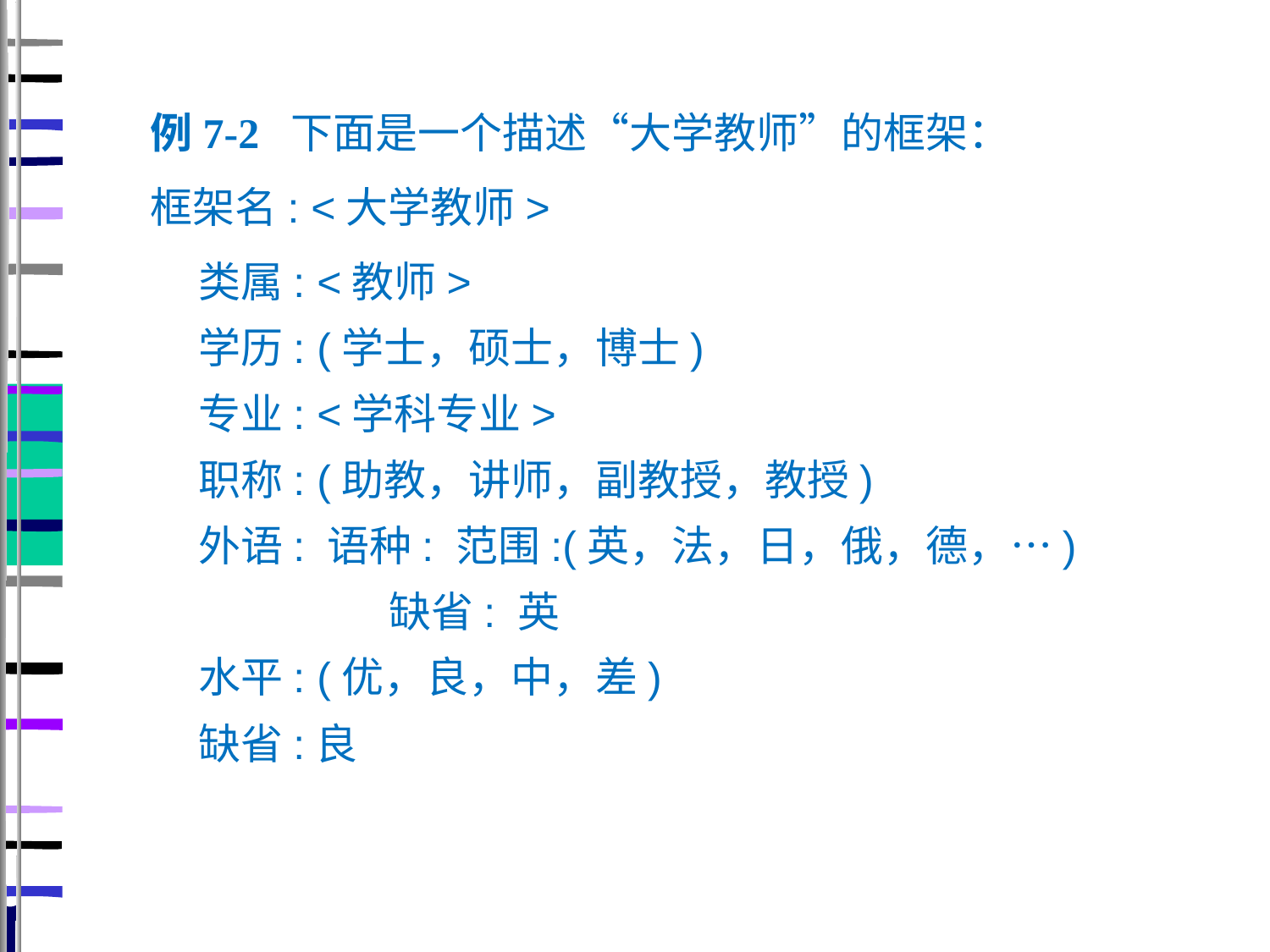

例7-2  下面是一个描述“大学教师”的框架：
框架名: <大学教师>
    类属: <教师>
    学历: (学士，硕士，博士)
    专业: <学科专业>
    职称: (助教，讲师，副教授，教授)
    外语: 语种: 范围:(英，法，日，俄，德，…)
                        缺省: 英
    水平: (优，良，中，差)
    缺省:良